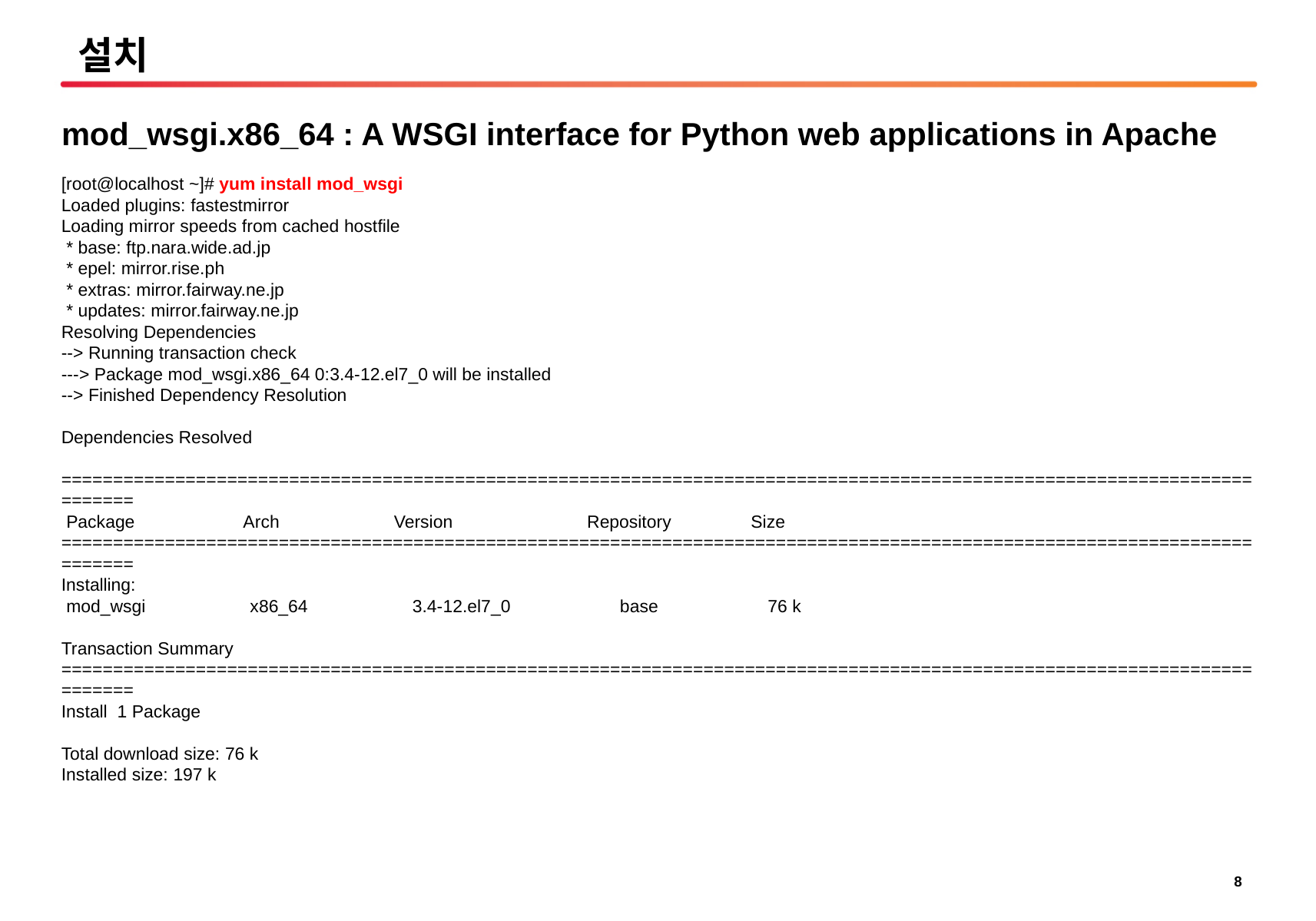

# 설치

mod_wsgi.x86_64 : A WSGI interface for Python web applications in Apache
[root@localhost ~]# yum install mod_wsgi
Loaded plugins: fastestmirror
Loading mirror speeds from cached hostfile
 * base: ftp.nara.wide.ad.jp
 * epel: mirror.rise.ph
 * extras: mirror.fairway.ne.jp
 * updates: mirror.fairway.ne.jp
Resolving Dependencies
--> Running transaction check
---> Package mod_wsgi.x86_64 0:3.4-12.el7_0 will be installed
--> Finished Dependency Resolution

Dependencies Resolved

==========================================================================================================================
 Package                      Arch                       Version                           Repository                Size
==========================================================================================================================
Installing:
 mod_wsgi                     x86_64                     3.4-12.el7_0                      base                      76 k

Transaction Summary
==========================================================================================================================
Install  1 Package

Total download size: 76 k
Installed size: 197 k